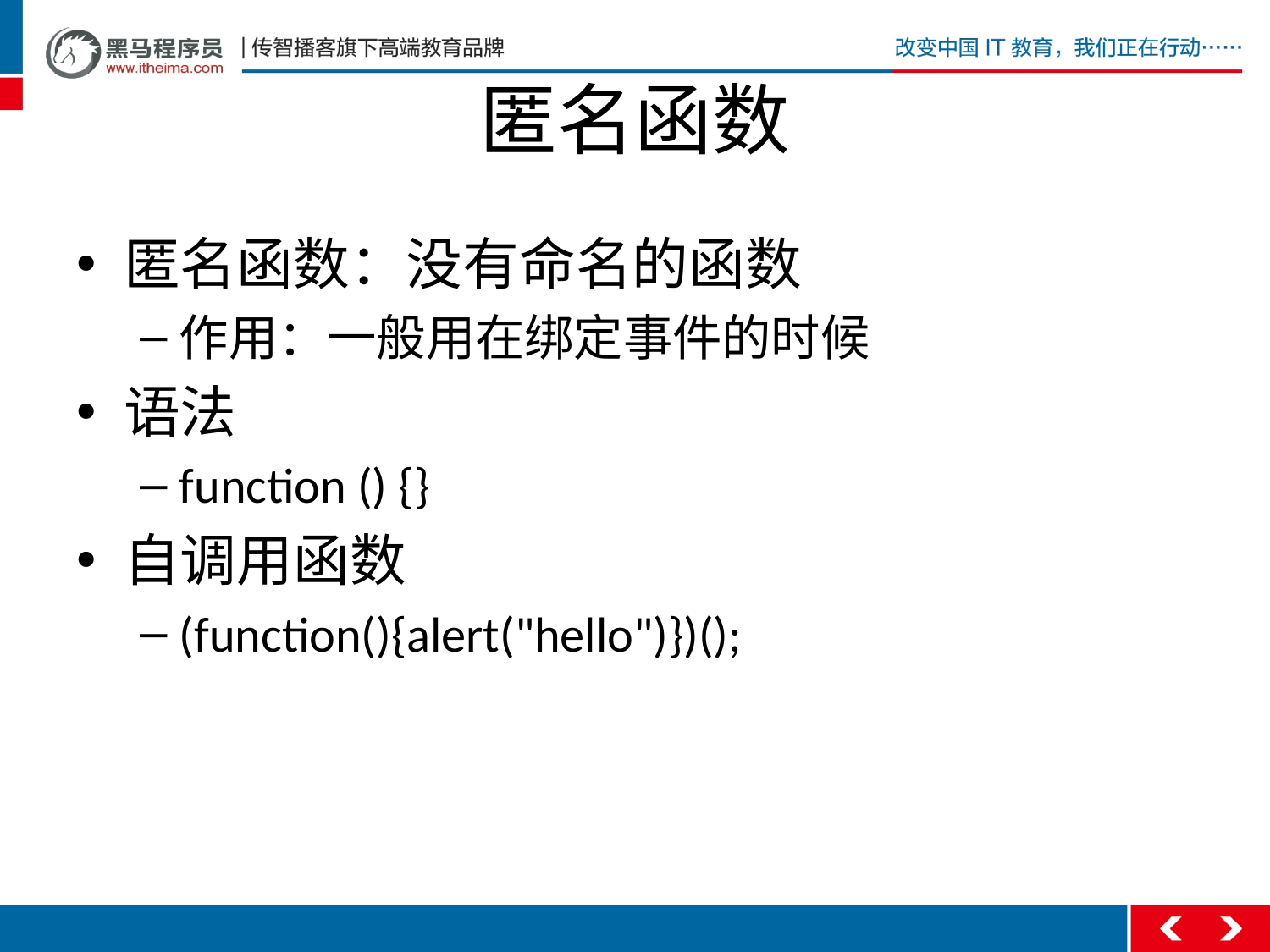

# 匿名函数
匿名函数：没有命名的函数
作用：一般用在绑定事件的时候
语法
function () {}
自调用函数
(function(){alert("hello")})();